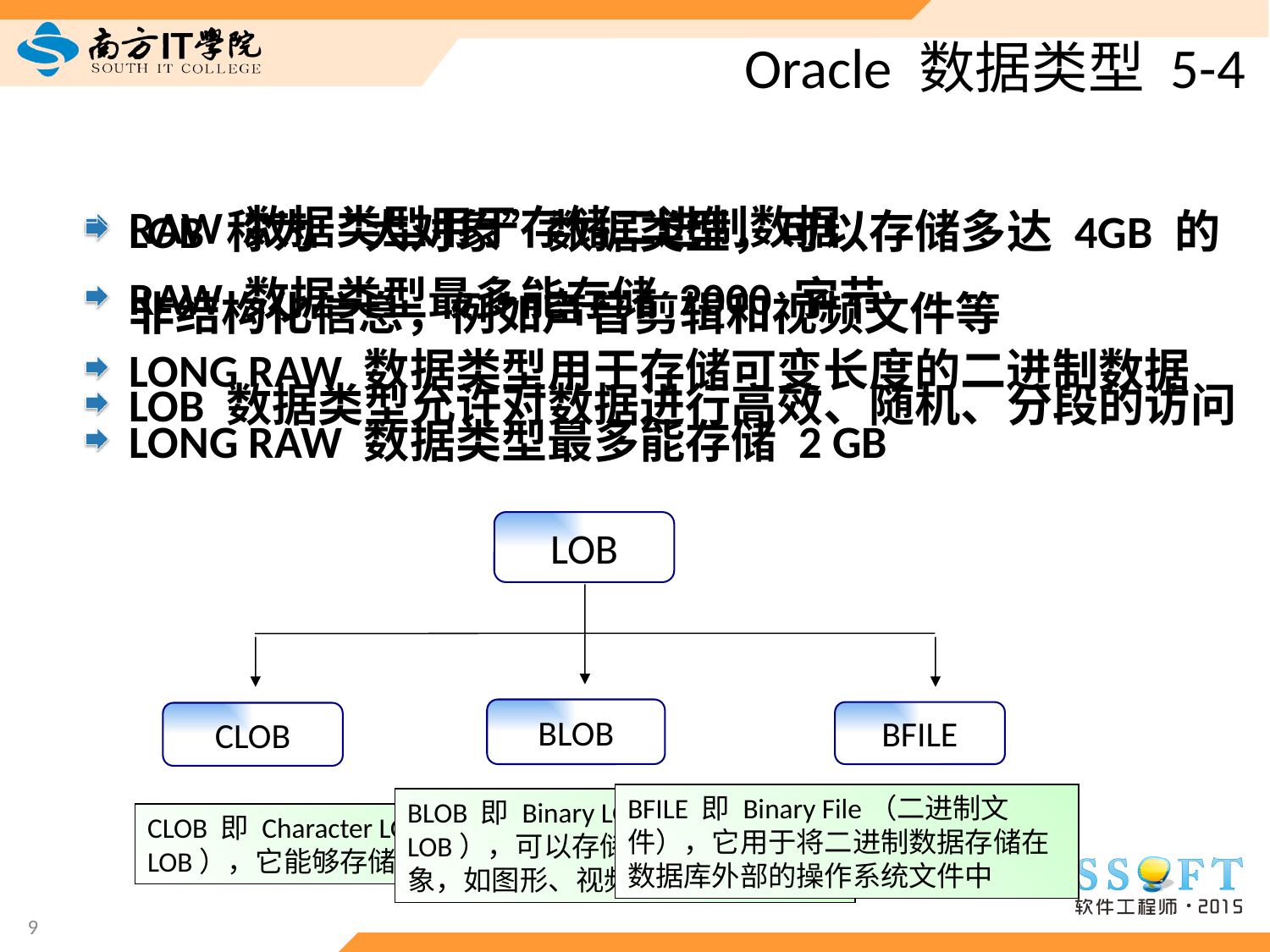

# Oracle 数据类型 5-4
LOB 称为“大对象”数据类型，可以存储多达 4GB 的非结构化信息，例如声音剪辑和视频文件等
LOB 数据类型允许对数据进行高效、随机、分段的访问
RAW 数据类型用于存储二进制数据
RAW 数据类型最多能存储 2000 字节
LONG RAW 数据类型用于存储可变长度的二进制数据
LONG RAW 数据类型最多能存储 2 GB
LOB

BLOB
BFILE
CLOB
BFILE 即 Binary File（二进制文件），它用于将二进制数据存储在数据库外部的操作系统文件中
BLOB 即 Binary LOB（二进制 LOB），可以存储较大的二进制对象，如图形、视频剪辑和声音文件
CLOB 即 Character LOB（字符 LOB），它能够存储大量字符数据
9